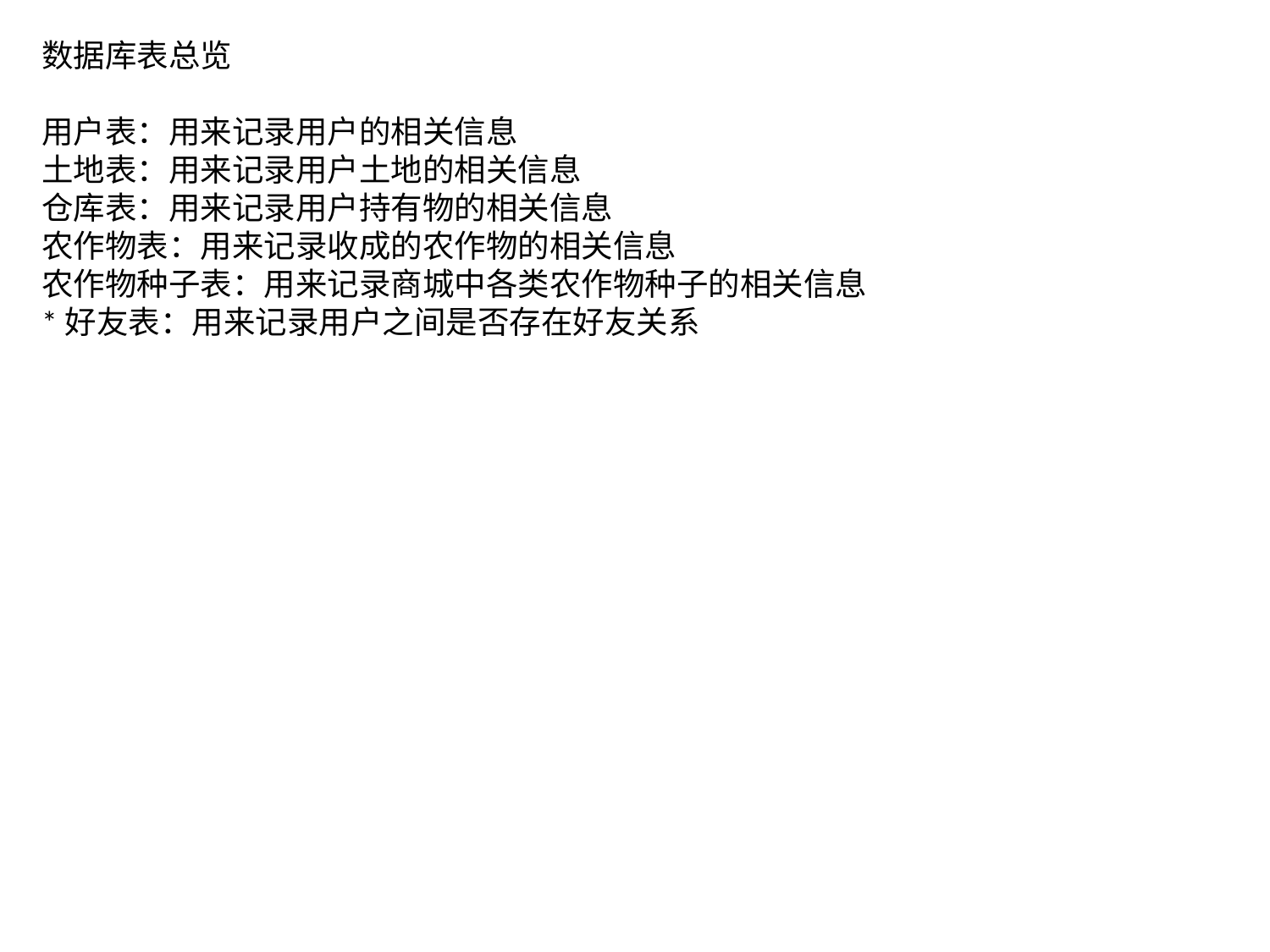

数据库表总览

用户表：用来记录用户的相关信息
土地表：用来记录用户土地的相关信息
仓库表：用来记录用户持有物的相关信息
农作物表：用来记录收成的农作物的相关信息
农作物种子表：用来记录商城中各类农作物种子的相关信息
*好友表：用来记录用户之间是否存在好友关系